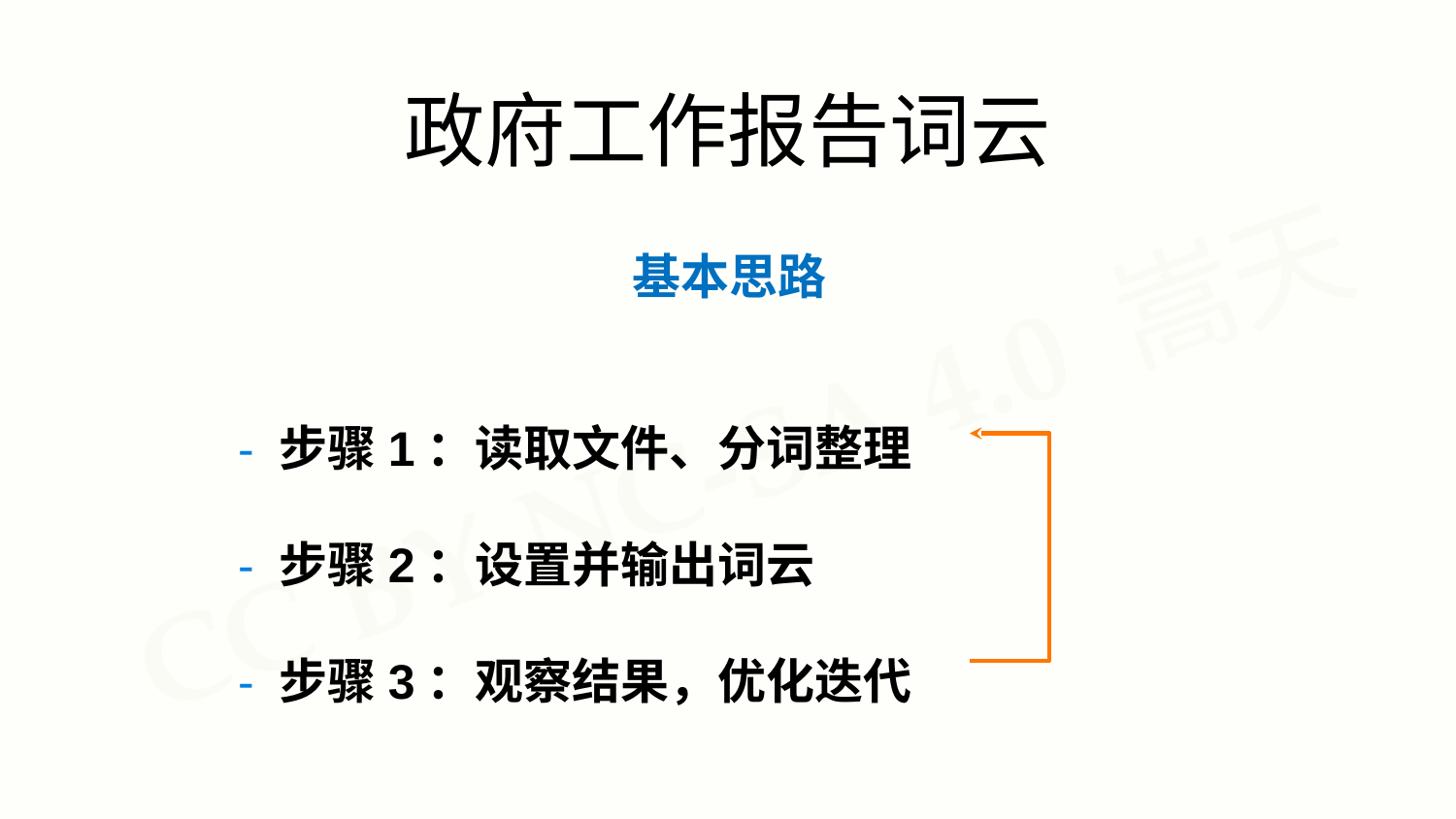

政府工作报告词云
基本思路
- 步骤1：读取文件、分词整理
- 步骤2：设置并输出词云
- 步骤3：观察结果，优化迭代